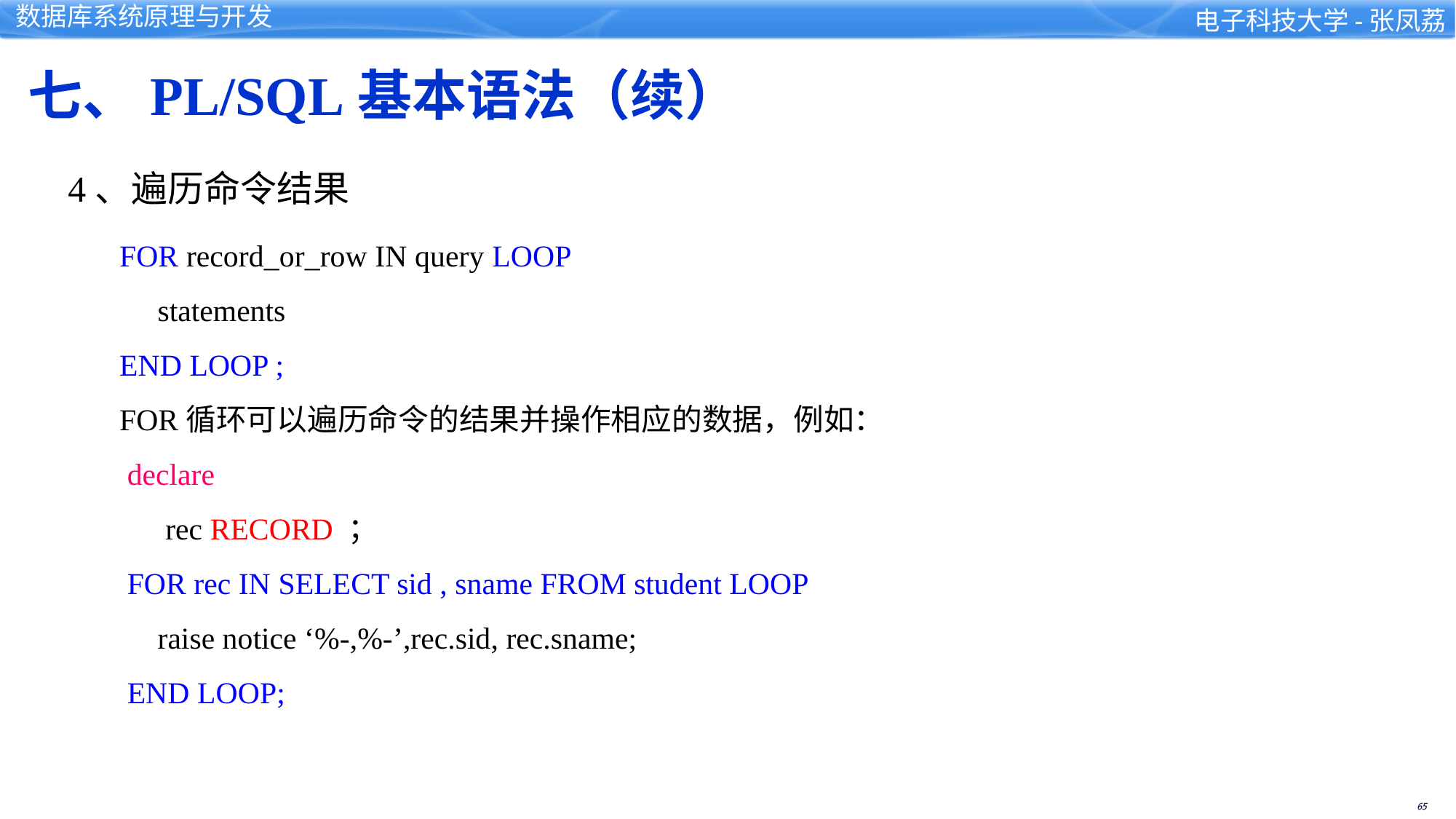

七、PL/SQL基本语法（续）
4、遍历命令结果
FOR record_or_row IN query LOOP
     statements
END LOOP ;
FOR循环可以遍历命令的结果并操作相应的数据，例如：
 declare
      rec RECORD ；
 FOR rec IN SELECT sid , sname FROM student LOOP
     raise notice ‘%-,%-’,rec.sid, rec.sname;
 END LOOP;